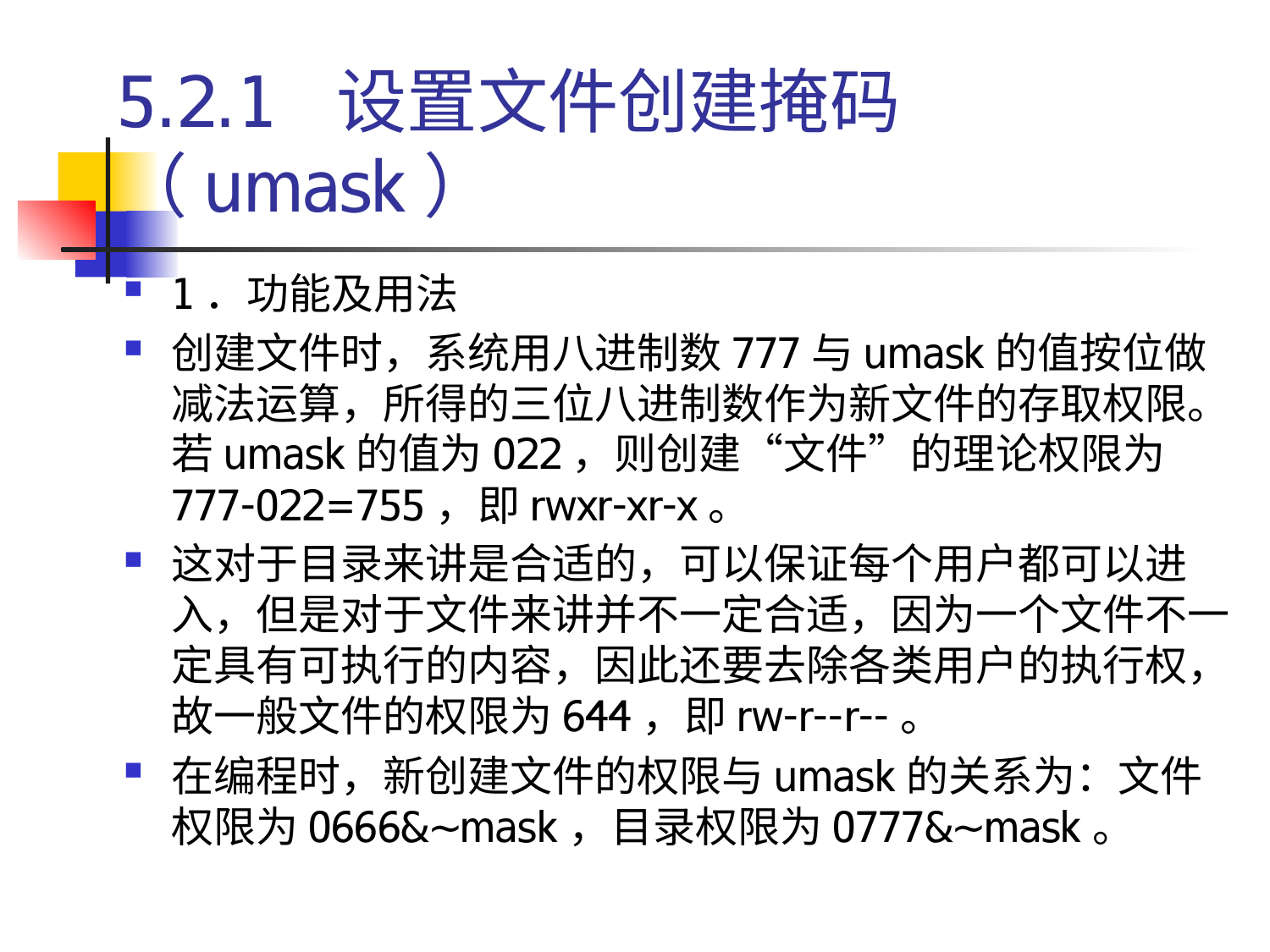

# 5.2.1  设置文件创建掩码（umask）
1．功能及用法
创建文件时，系统用八进制数777与umask的值按位做减法运算，所得的三位八进制数作为新文件的存取权限。若umask的值为022，则创建“文件”的理论权限为777-022=755，即rwxr-xr-x。
这对于目录来讲是合适的，可以保证每个用户都可以进入，但是对于文件来讲并不一定合适，因为一个文件不一定具有可执行的内容，因此还要去除各类用户的执行权，故一般文件的权限为644，即rw-r--r--。
在编程时，新创建文件的权限与umask的关系为：文件权限为0666&~mask，目录权限为0777&~mask。